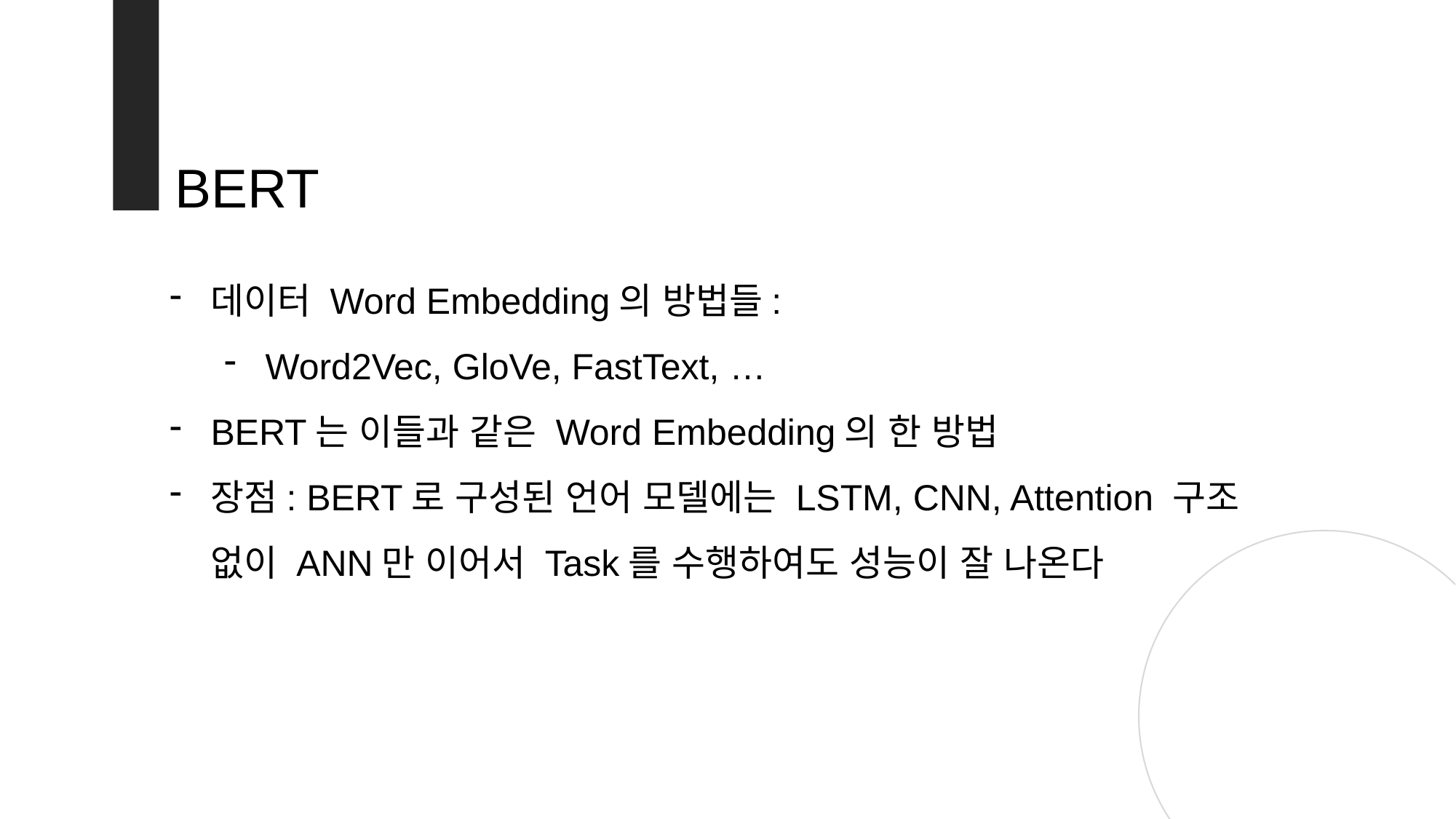

BERT
데이터 Word Embedding의 방법들:
Word2Vec, GloVe, FastText, …
BERT는 이들과 같은 Word Embedding의 한 방법
장점: BERT로 구성된 언어 모델에는 LSTM, CNN, Attention 구조 없이 ANN만 이어서 Task를 수행하여도 성능이 잘 나온다